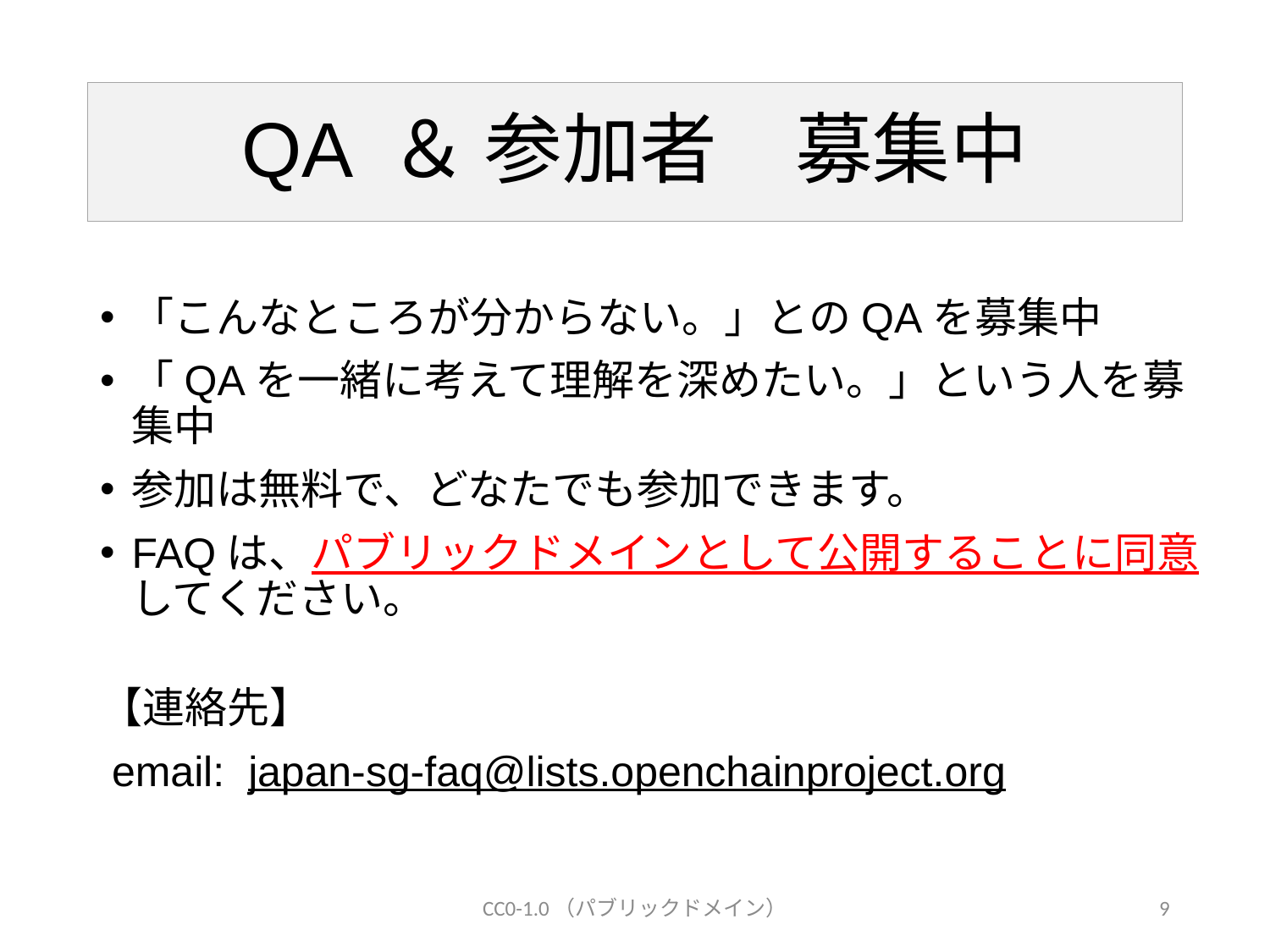

# QA ＆ 参加者　募集中
「こんなところが分からない。」とのQAを募集中
「QAを一緒に考えて理解を深めたい。」という人を募集中
参加は無料で、どなたでも参加できます。
FAQは、パブリックドメインとして公開することに同意してください。
【連絡先】
 email:  japan-sg-faq@lists.openchainproject.org
CC0-1.0（パブリックドメイン）
9